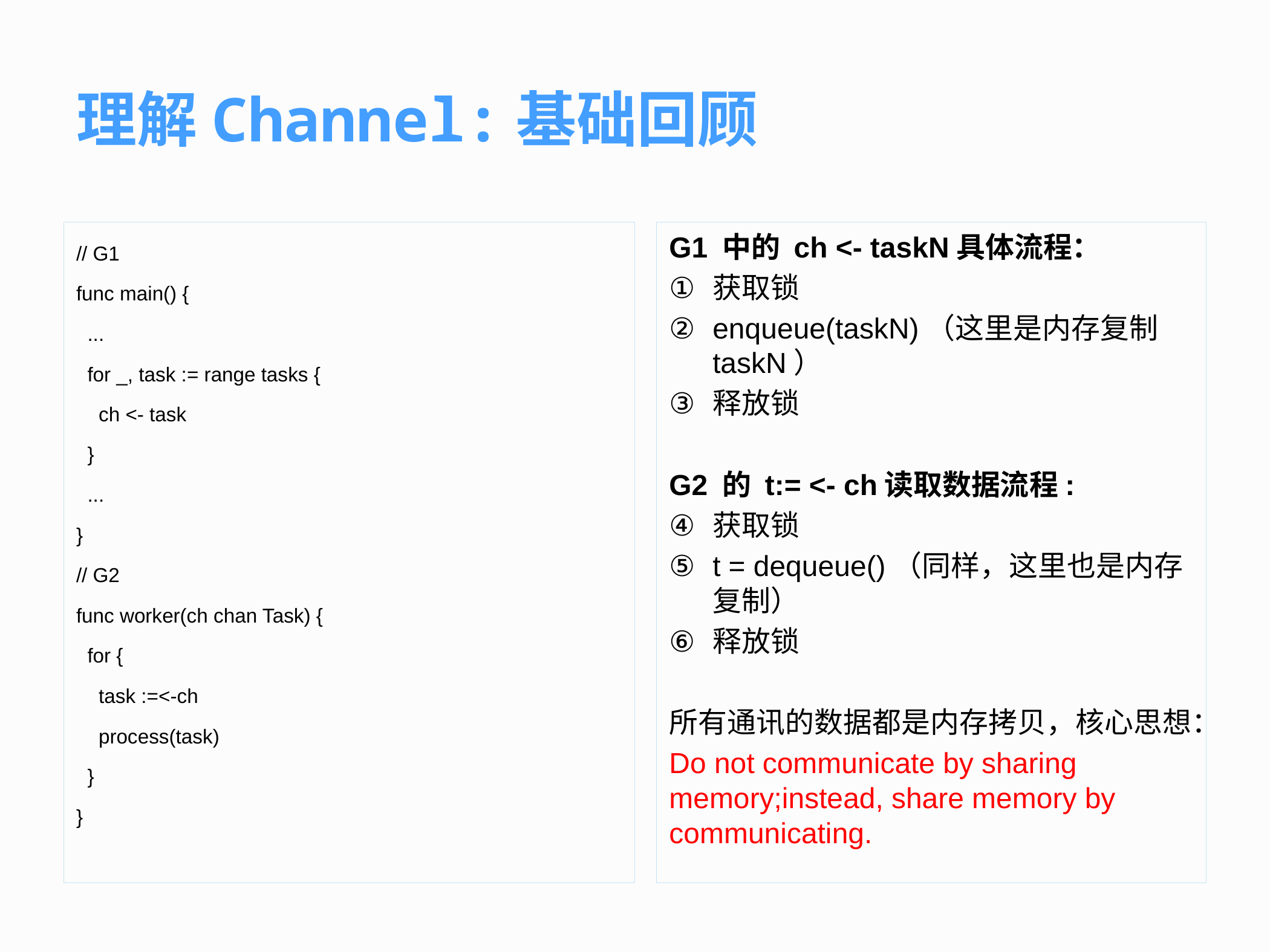

# 理解Channel:基础回顾
// G1
func main() {
  ...
  for _, task := range tasks {
    ch <- task
  }
  ...
}
// G2
func worker(ch chan Task) {
  for {
    task :=<-ch
    process(task)
  }
}
G1 中的 ch <- taskN具体流程：
获取锁
enqueue(taskN)（这里是内存复制 taskN）
释放锁

G2 的 t:= <- ch读取数据流程:
获取锁
t = dequeue()（同样，这里也是内存复制）
释放锁

所有通讯的数据都是内存拷贝，核心思想：
Do not communicate by sharing memory;instead, share memory by communicating.